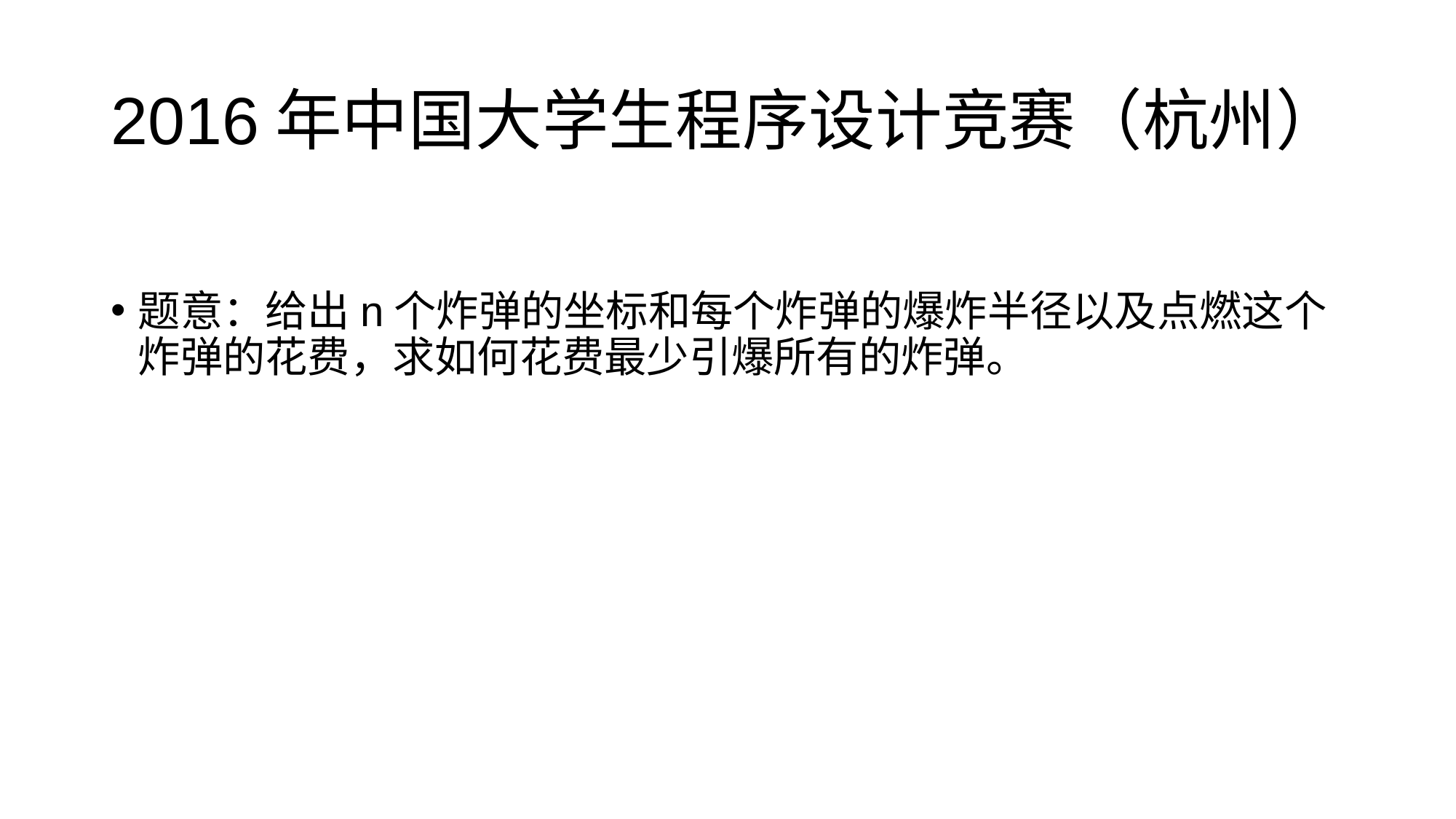

# 2016年中国大学生程序设计竞赛（杭州）

题意：给出n个炸弹的坐标和每个炸弹的爆炸半径以及点燃这个炸弹的花费，求如何花费最少引爆所有的炸弹。